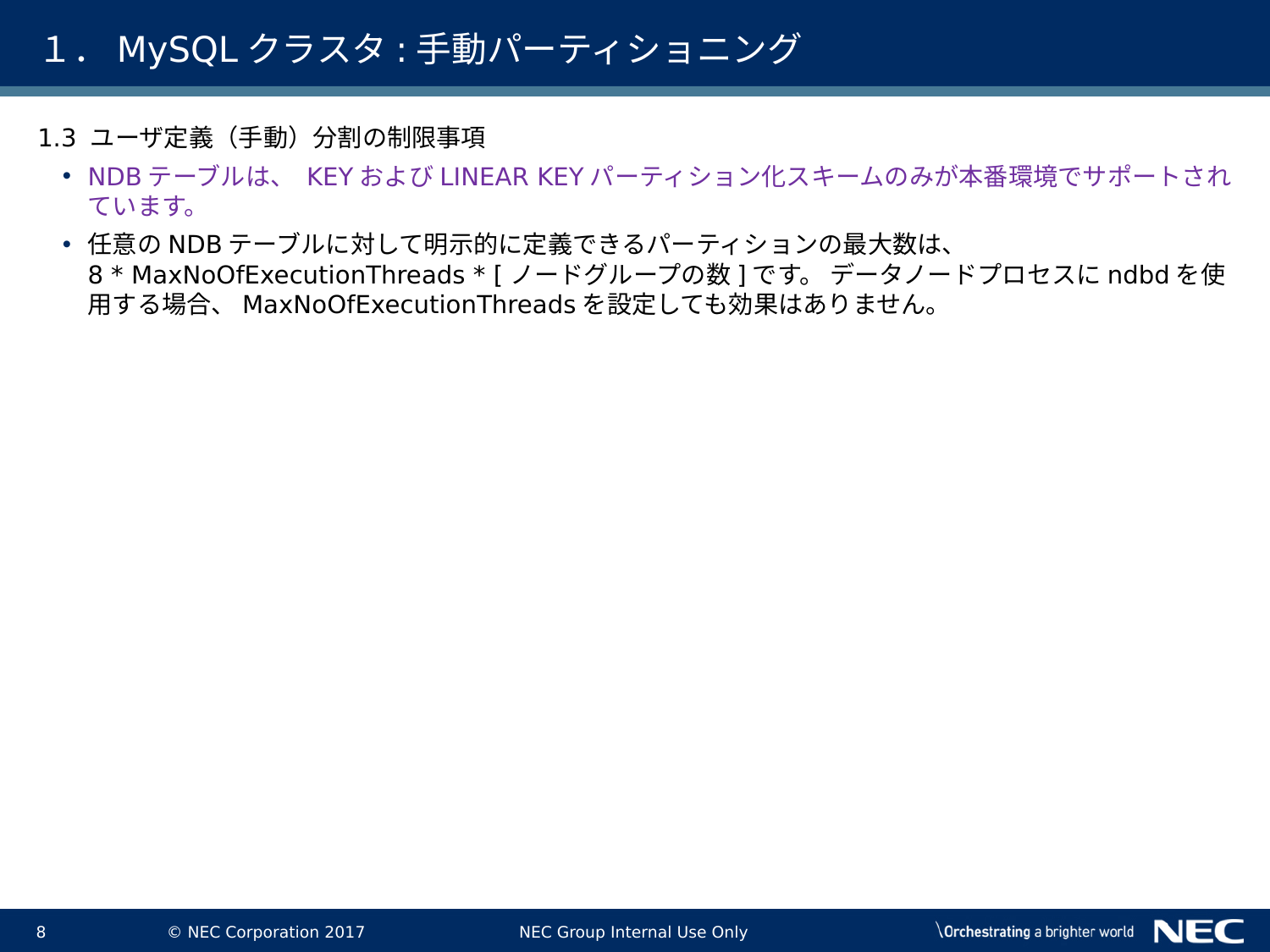

# １．MySQLクラスタ:手動パーティショニング
1.3 ユーザ定義（手動）分割の制限事項
NDBテーブルは、 KEYおよびLINEAR KEYパーティション化スキームのみが本番環境でサポートされています。
任意のNDBテーブルに対して明示的に定義できるパーティションの最大数は、
8 * MaxNoOfExecutionThreads * [ノードグループの数]です。 データノードプロセスにndbdを使用する場合、MaxNoOfExecutionThreadsを設定しても効果はありません。